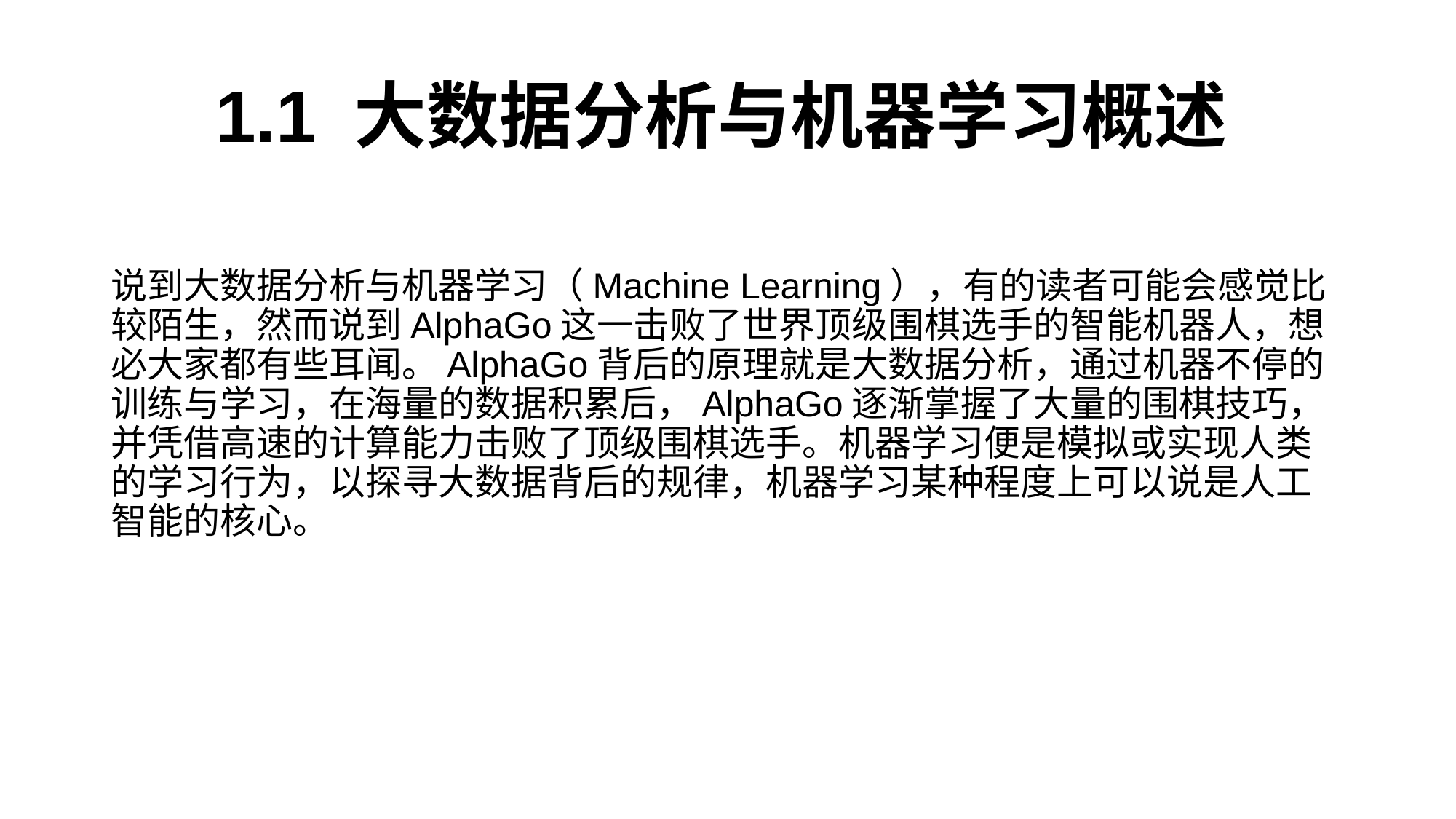

# 1.1 大数据分析与机器学习概述
说到大数据分析与机器学习（Machine Learning），有的读者可能会感觉比较陌生，然而说到AlphaGo这一击败了世界顶级围棋选手的智能机器人，想必大家都有些耳闻。AlphaGo背后的原理就是大数据分析，通过机器不停的训练与学习，在海量的数据积累后，AlphaGo逐渐掌握了大量的围棋技巧，并凭借高速的计算能力击败了顶级围棋选手。机器学习便是模拟或实现人类的学习行为，以探寻大数据背后的规律，机器学习某种程度上可以说是人工智能的核心。